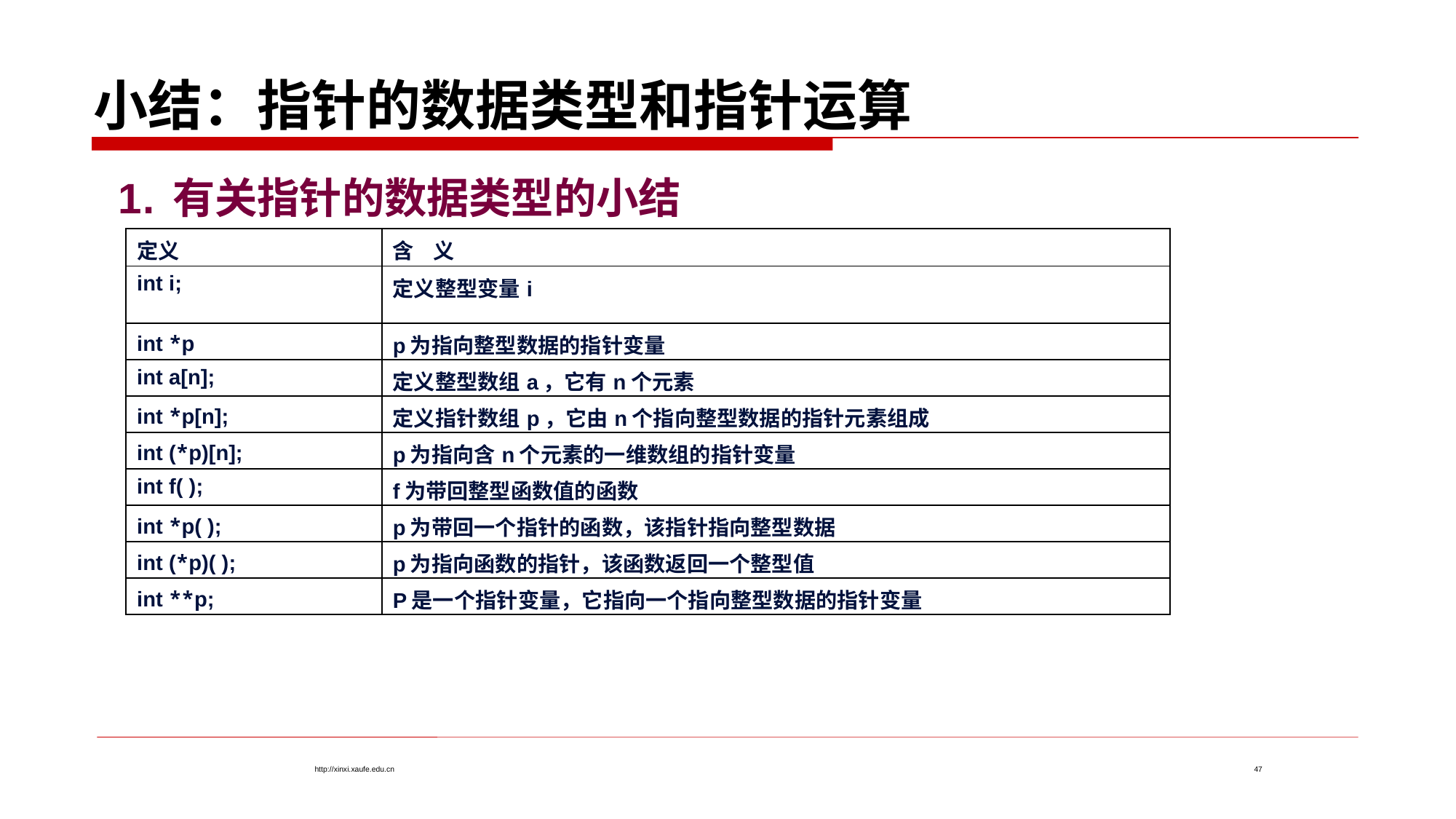

小结：指针的数据类型和指针运算
有关指针的数据类型的小结
| 定义 | 含 义 |
| --- | --- |
| int i; | 定义整型变量i |
| int \*p | p为指向整型数据的指针变量 |
| int a[n]; | 定义整型数组a，它有n个元素 |
| int \*p[n]; | 定义指针数组p，它由n个指向整型数据的指针元素组成 |
| int (\*p)[n]; | p为指向含n个元素的一维数组的指针变量 |
| int f( ); | f为带回整型函数值的函数 |
| int \*p( ); | p为带回一个指针的函数，该指针指向整型数据 |
| int (\*p)( ); | p为指向函数的指针，该函数返回一个整型值 |
| int \*\*p; | P是一个指针变量，它指向一个指向整型数据的指针变量 |
http://xinxi.xaufe.edu.cn
47